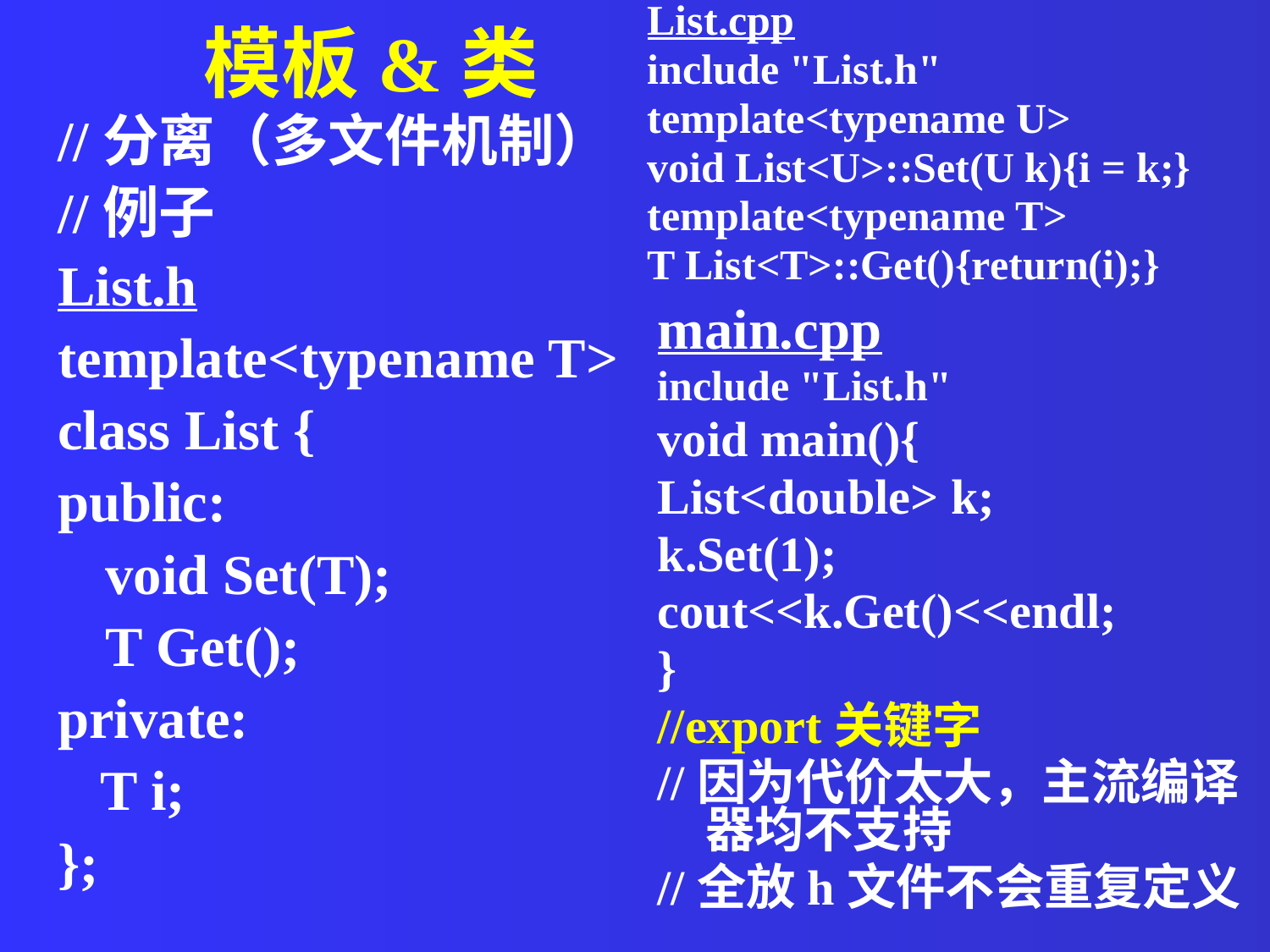

List.cpp
include "List.h"
template<typename U>
void List<U>::Set(U k){i = k;}
template<typename T>
T List<T>::Get(){return(i);}
模板&类
//分离（多文件机制）
//例子
List.h
template<typename T>
class List {
public:
	void Set(T);
	T Get();
private:
   T i;
};
main.cpp
include "List.h"
void main(){
List<double> k;
k.Set(1);
cout<<k.Get()<<endl;
}
//export关键字
//因为代价太大，主流编译器均不支持
//全放h文件不会重复定义